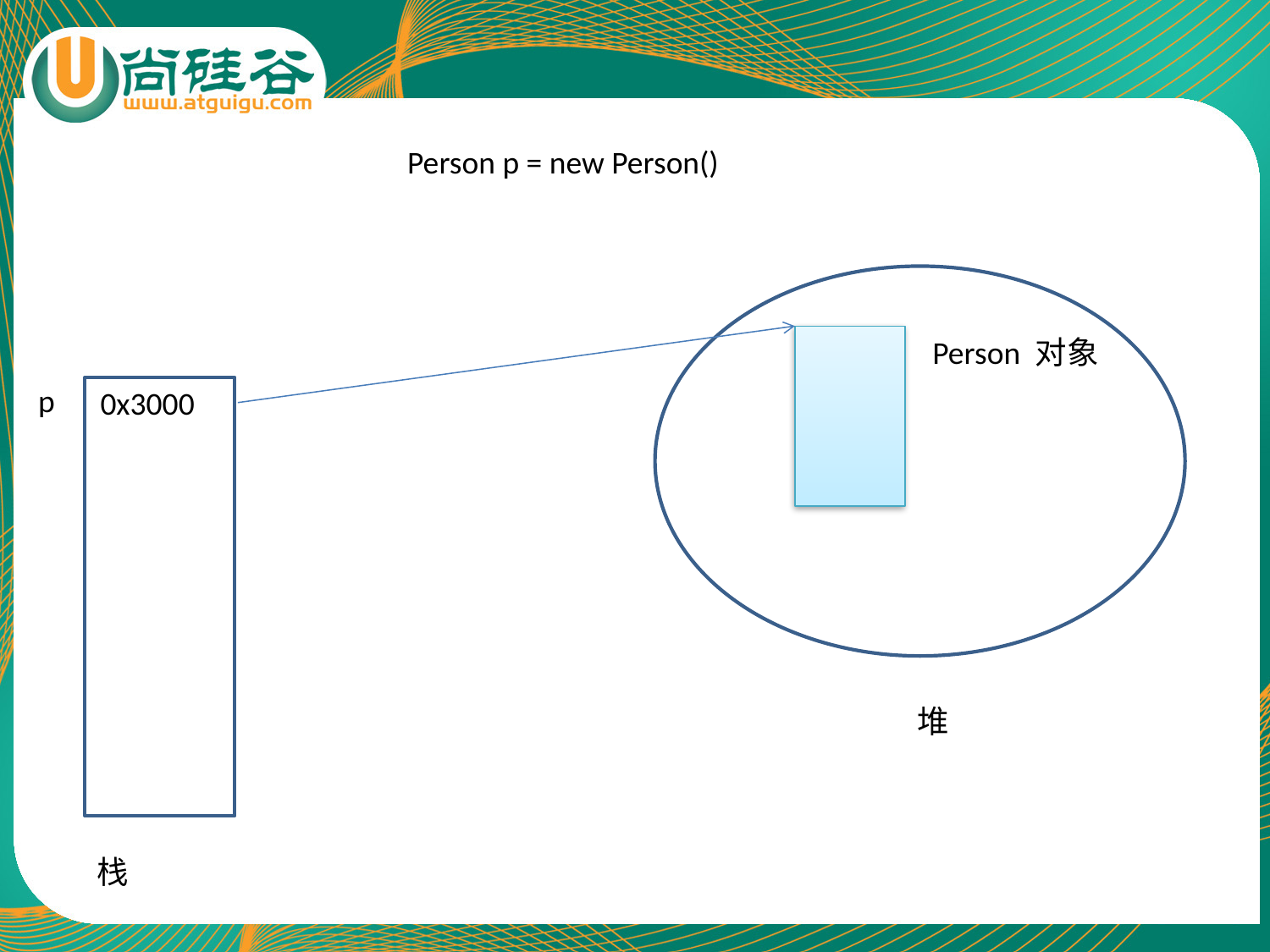

Person p = new Person()

Person 对象
p

0x3000
堆
栈